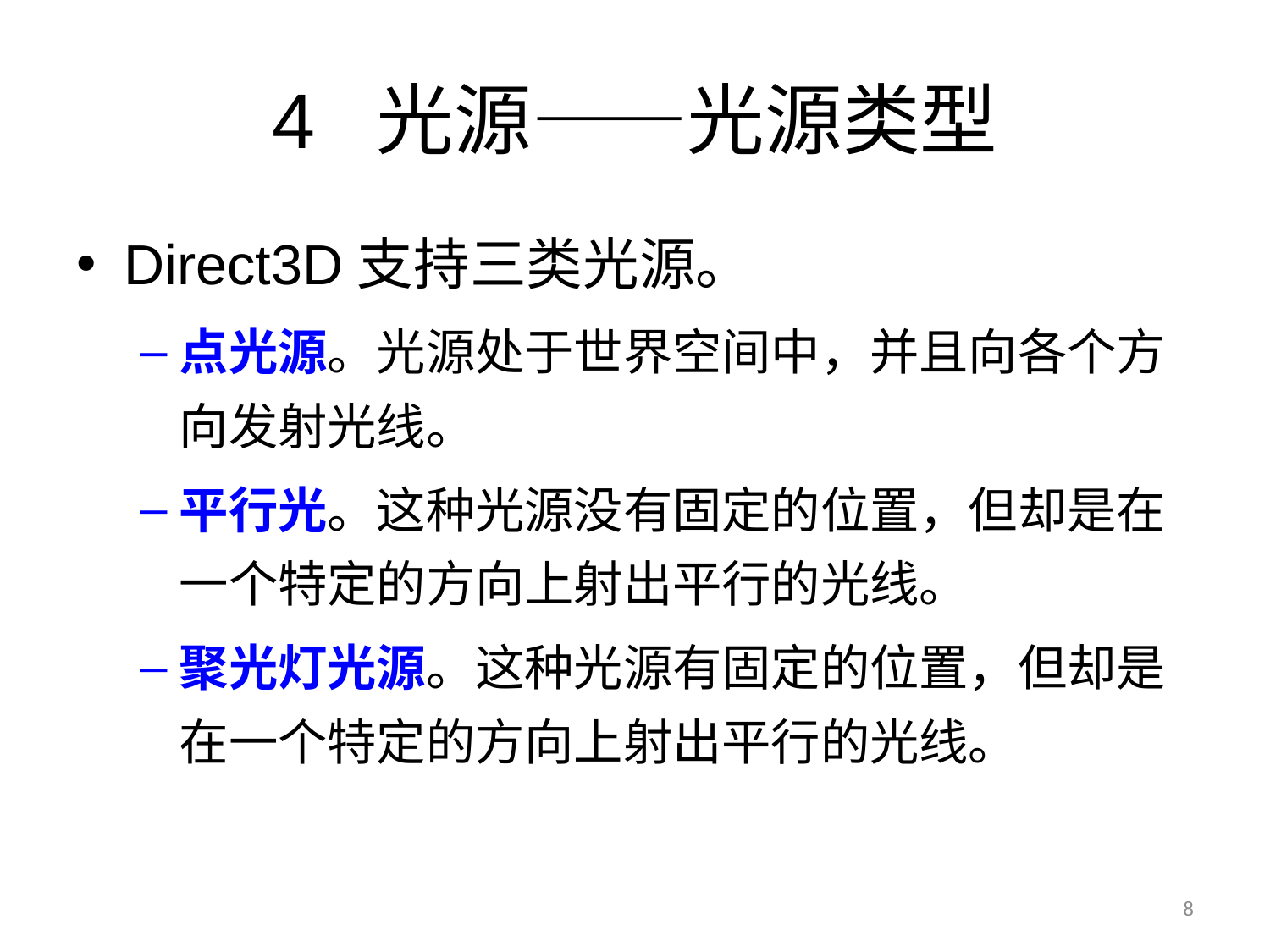

# 4  光源——光源类型
Direct3D支持三类光源。
点光源。光源处于世界空间中，并且向各个方向发射光线。
平行光。这种光源没有固定的位置，但却是在一个特定的方向上射出平行的光线。
聚光灯光源。这种光源有固定的位置，但却是在一个特定的方向上射出平行的光线。

8